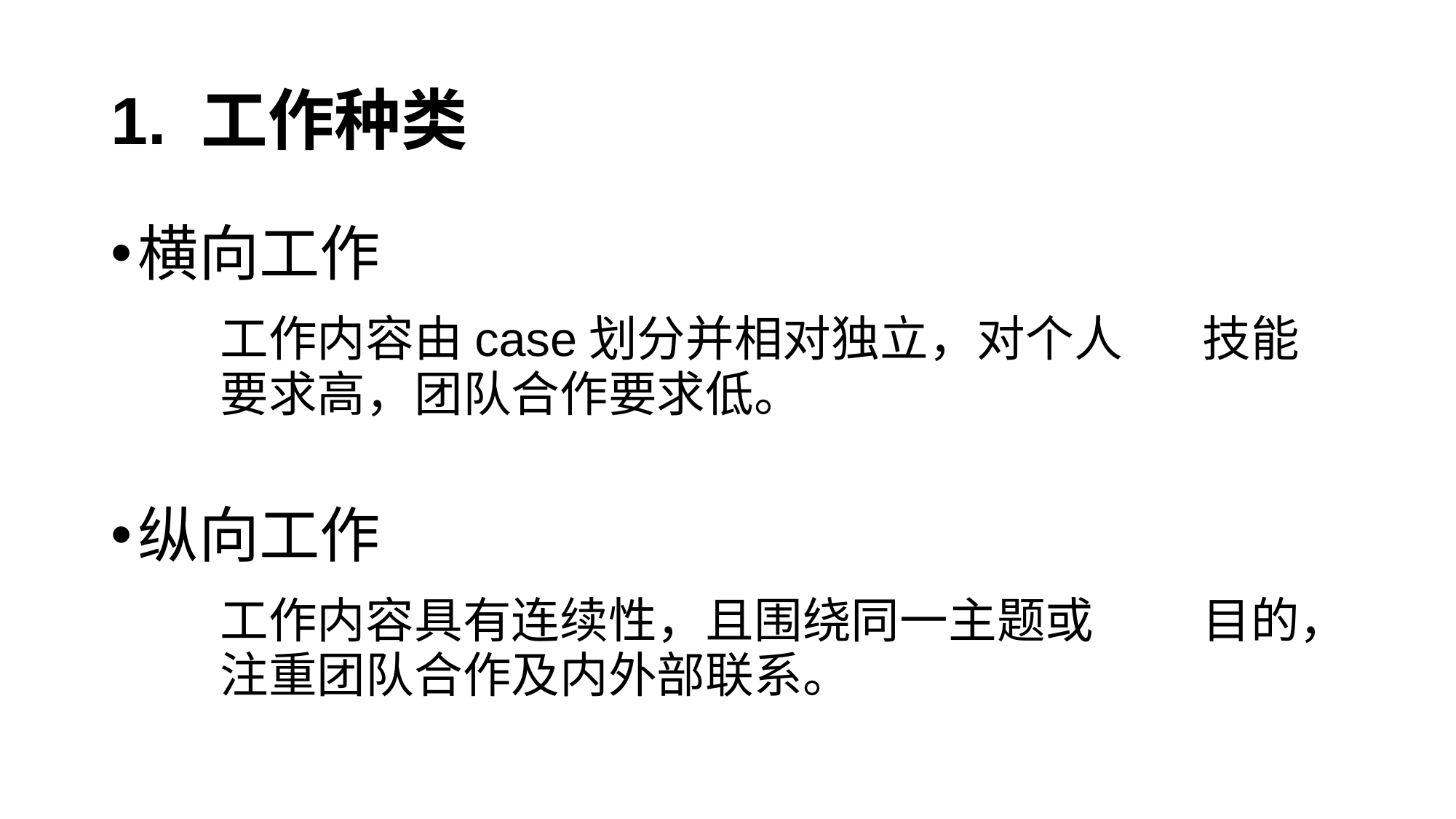

# 1. 工作种类
横向工作
	工作内容由case划分并相对独立，对个人	技能		要求高，团队合作要求低。

纵向工作
	工作内容具有连续性，且围绕同一主题或	目的，	注重团队合作及内外部联系。